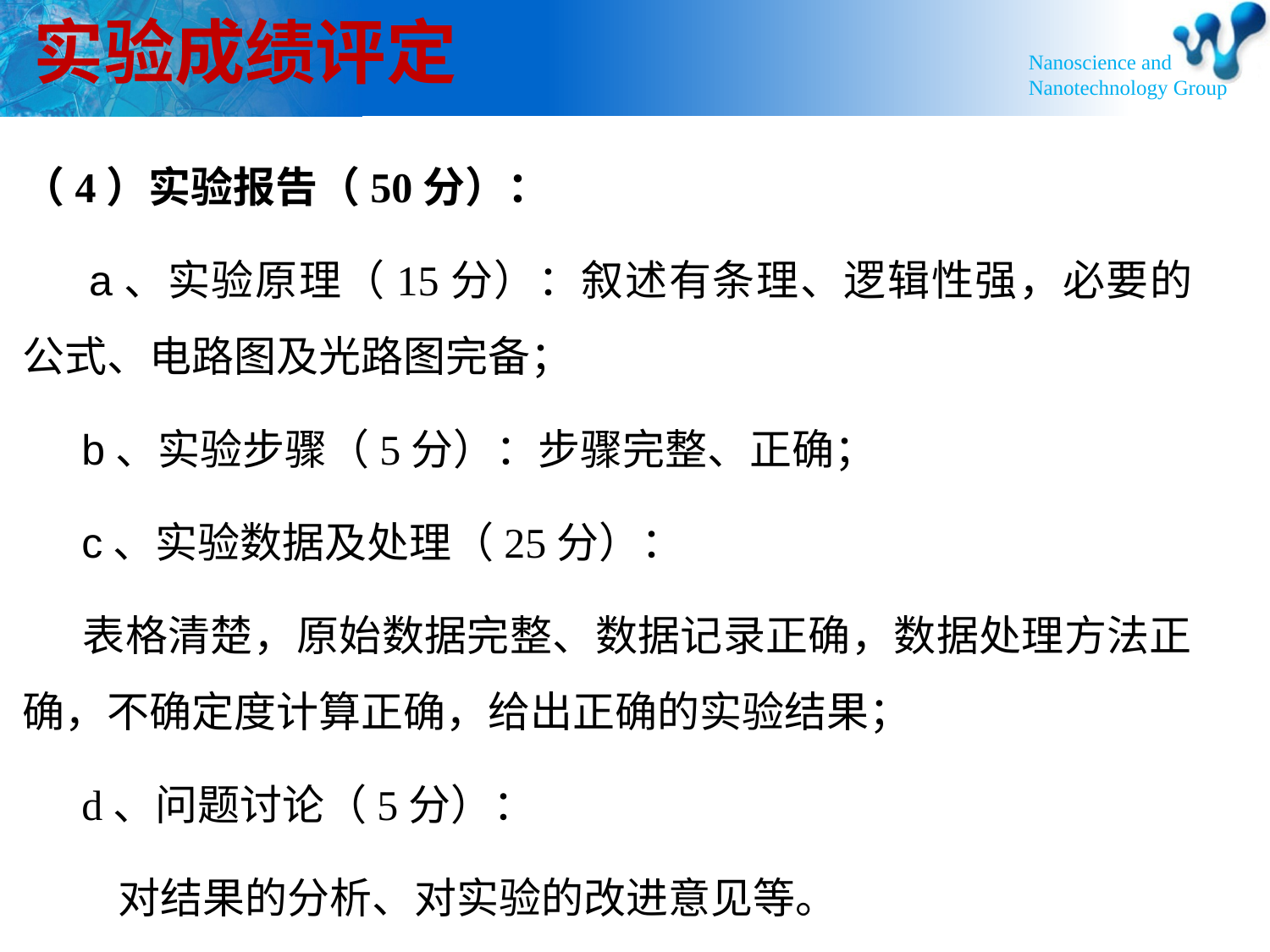

# 实验成绩评定
（4）实验报告（50分）：
     a、实验原理（15分）：叙述有条理、逻辑性强，必要的公式、电路图及光路图完备；
     b、实验步骤（5分）：步骤完整、正确；
     c、实验数据及处理（25分）：
     表格清楚，原始数据完整、数据记录正确，数据处理方法正确，不确定度计算正确，给出正确的实验结果；
     d、问题讨论（5分）：
         对结果的分析、对实验的改进意见等。
18